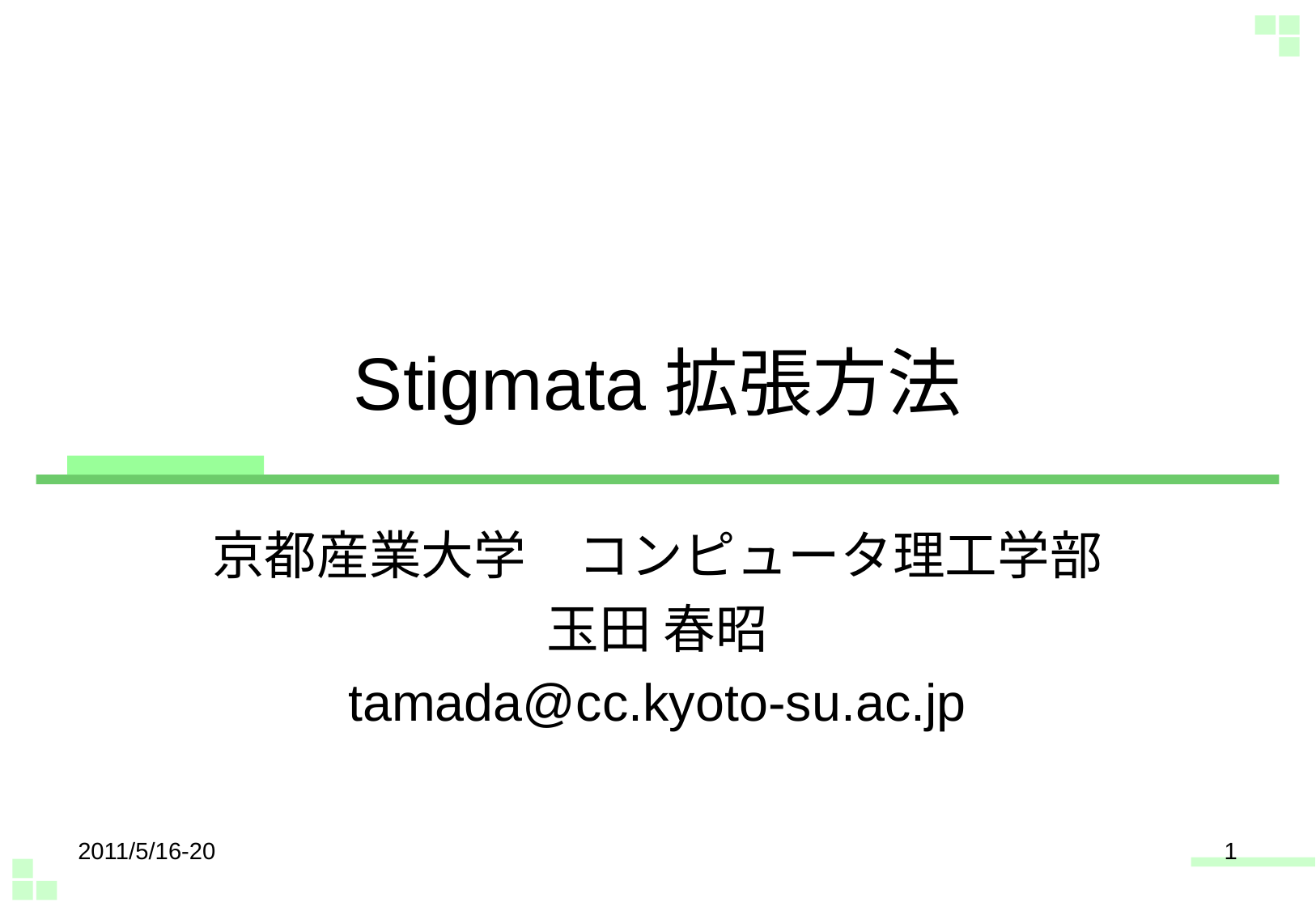

# Stigmata拡張方法
京都産業大学　コンピュータ理工学部
玉田 春昭
tamada@cc.kyoto-su.ac.jp
2011/5/16-20
1